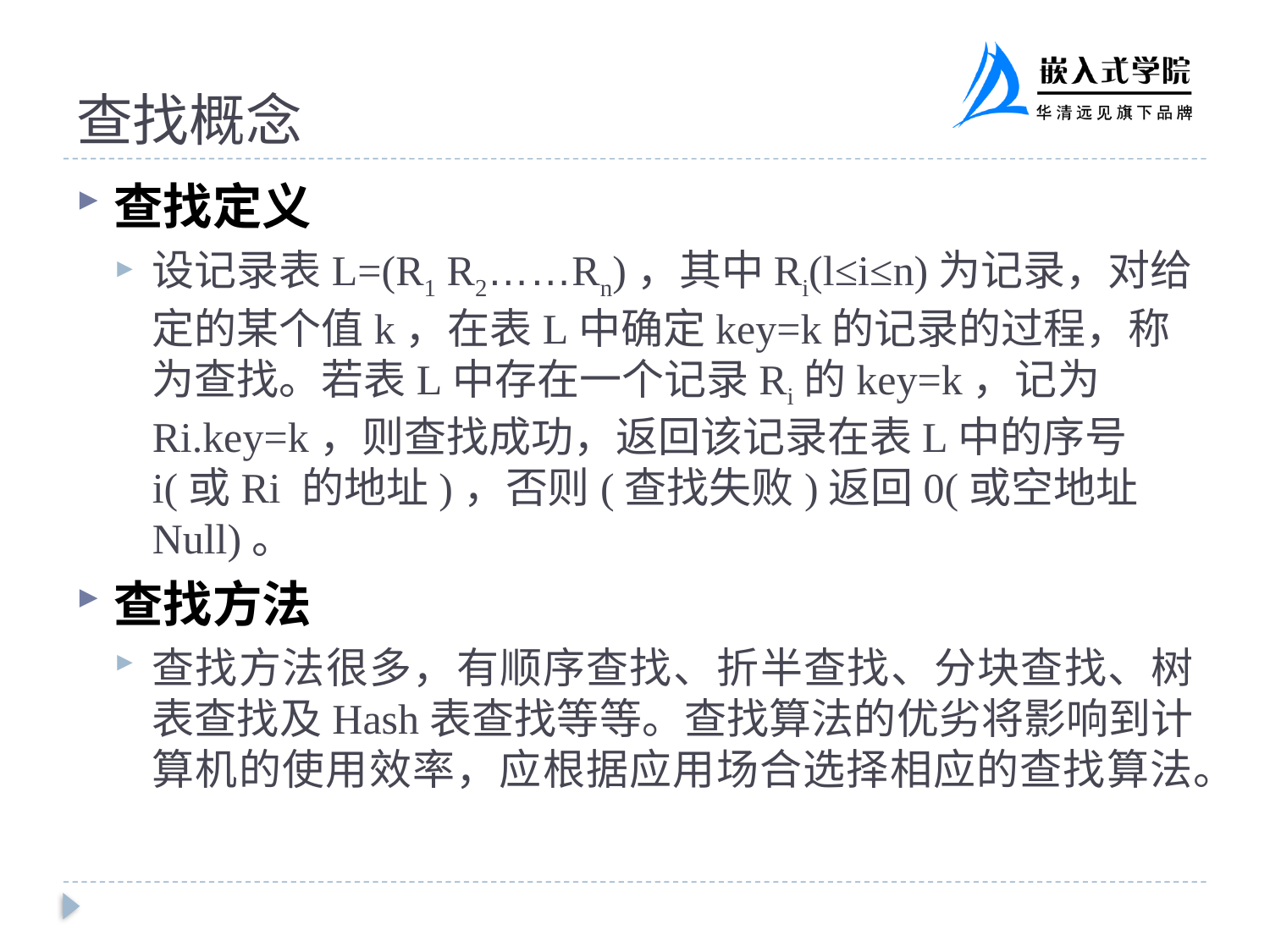

# 查找概念
查找定义
设记录表L=(R1 R2……Rn)，其中Ri(l≤i≤n)为记录，对给定的某个值k，在表L中确定key=k的记录的过程，称为查找。若表L中存在一个记录Ri的key=k，记为Ri.key=k，则查找成功，返回该记录在表L中的序号i(或Ri 的地址)，否则(查找失败)返回0(或空地址Null)。
查找方法
查找方法很多，有顺序查找、折半查找、分块查找、树表查找及Hash表查找等等。查找算法的优劣将影响到计算机的使用效率，应根据应用场合选择相应的查找算法。
149